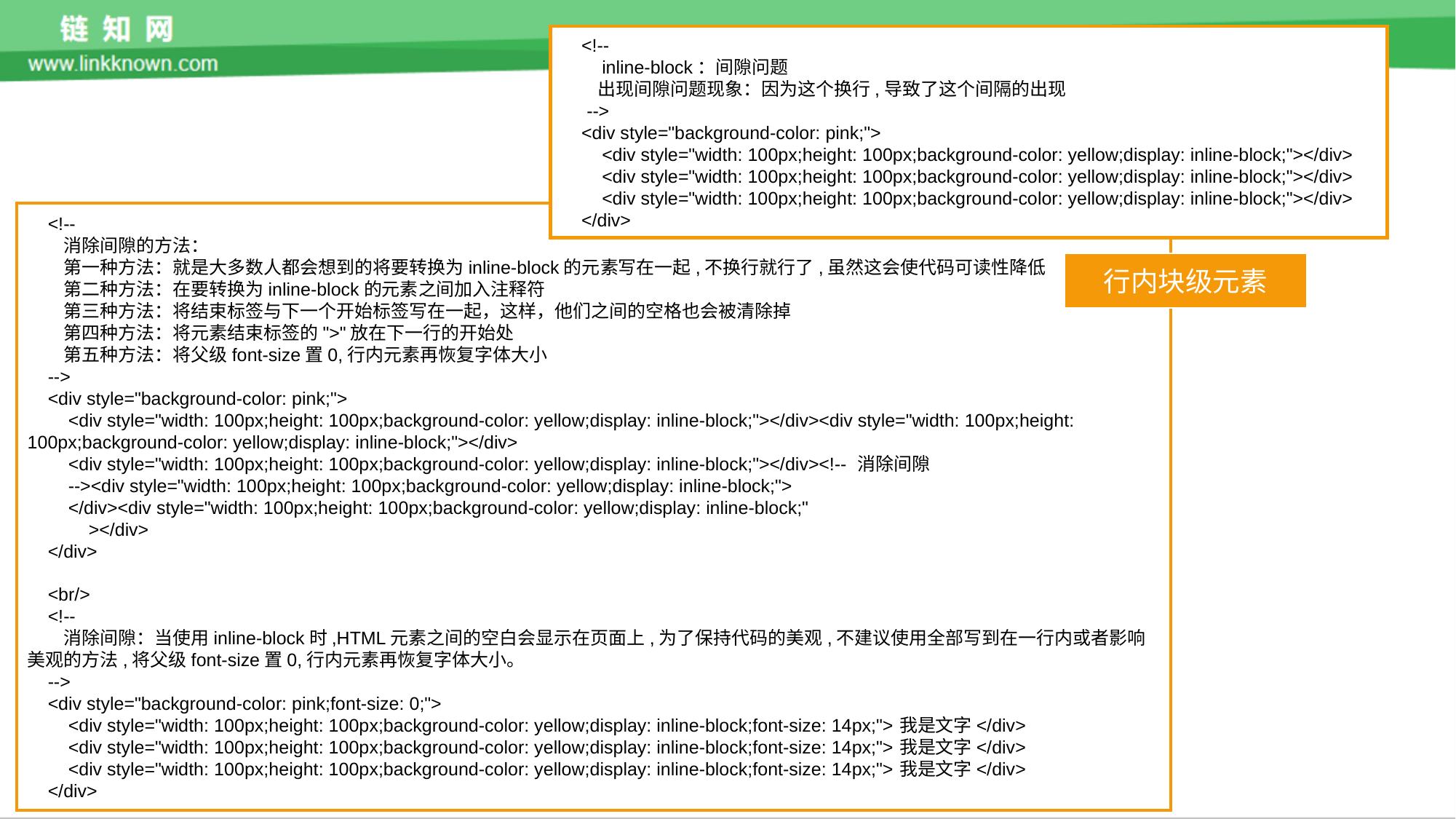

<!--
        inline-block：间隙问题
        出现间隙问题现象：因为这个换行,导致了这个间隔的出现
     -->
    <div style="background-color: pink;">
        <div style="width: 100px;height: 100px;background-color: yellow;display: inline-block;"></div>
        <div style="width: 100px;height: 100px;background-color: yellow;display: inline-block;"></div>
        <div style="width: 100px;height: 100px;background-color: yellow;display: inline-block;"></div>
    </div>
    <!--
        消除间隙的方法：
        第一种方法：就是大多数人都会想到的将要转换为inline-block的元素写在一起,不换行就行了,虽然这会使代码可读性降低
        第二种方法：在要转换为inline-block的元素之间加入注释符
        第三种方法：将结束标签与下一个开始标签写在一起，这样，他们之间的空格也会被清除掉
        第四种方法：将元素结束标签的">"放在下一行的开始处
        第五种方法：将父级font-size置0,行内元素再恢复字体大小
    -->
    <div style="background-color: pink;">
        <div style="width: 100px;height: 100px;background-color: yellow;display: inline-block;"></div><div style="width: 100px;height: 100px;background-color: yellow;display: inline-block;"></div>
        <div style="width: 100px;height: 100px;background-color: yellow;display: inline-block;"></div><!-- 消除间隙
        --><div style="width: 100px;height: 100px;background-color: yellow;display: inline-block;">
        </div><div style="width: 100px;height: 100px;background-color: yellow;display: inline-block;"
            ></div>
    </div>

    <br/>
    <!--
        消除间隙：当使用inline-block时,HTML元素之间的空白会显示在页面上,为了保持代码的美观,不建议使用全部写到在一行内或者影响美观的方法,将父级font-size置0,行内元素再恢复字体大小。
    -->
    <div style="background-color: pink;font-size: 0;">
        <div style="width: 100px;height: 100px;background-color: yellow;display: inline-block;font-size: 14px;">我是文字</div>
        <div style="width: 100px;height: 100px;background-color: yellow;display: inline-block;font-size: 14px;">我是文字</div>
        <div style="width: 100px;height: 100px;background-color: yellow;display: inline-block;font-size: 14px;">我是文字</div>
    </div>
行内块级元素